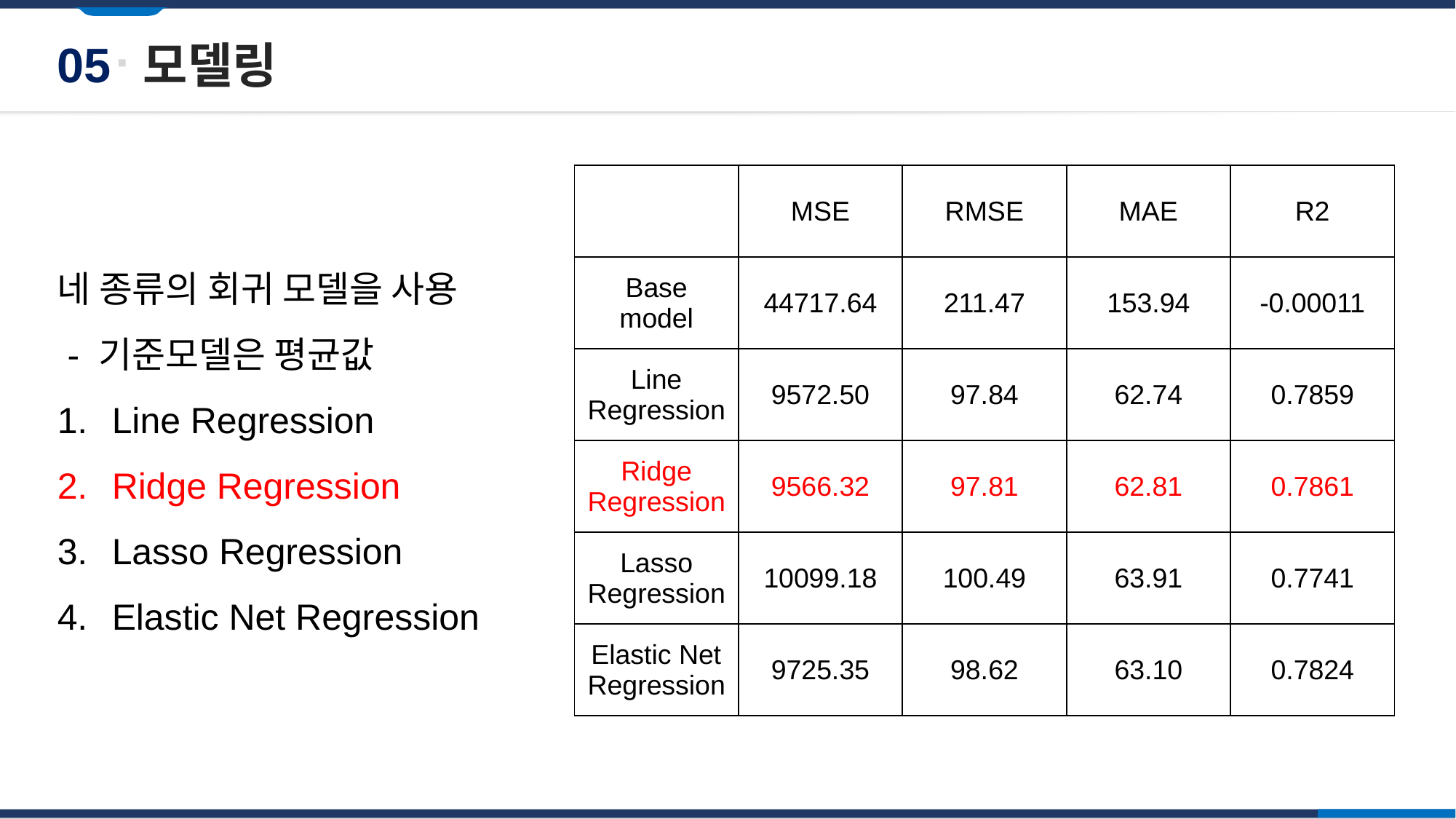

05
모델링

|  | MSE | RMSE | MAE | R2 |
| --- | --- | --- | --- | --- |
| Base model | 44717.64 | 211.47 | 153.94 | -0.00011 |
| Line Regression | 9572.50 | 97.84 | 62.74 | 0.7859 |
| Ridge Regression | 9566.32 | 97.81 | 62.81 | 0.7861 |
| Lasso Regression | 10099.18 | 100.49 | 63.91 | 0.7741 |
| Elastic Net Regression | 9725.35 | 98.62 | 63.10 | 0.7824 |
네 종류의 회귀 모델을 사용
 - 기준모델은 평균값
Line Regression
Ridge Regression
Lasso Regression
Elastic Net Regression